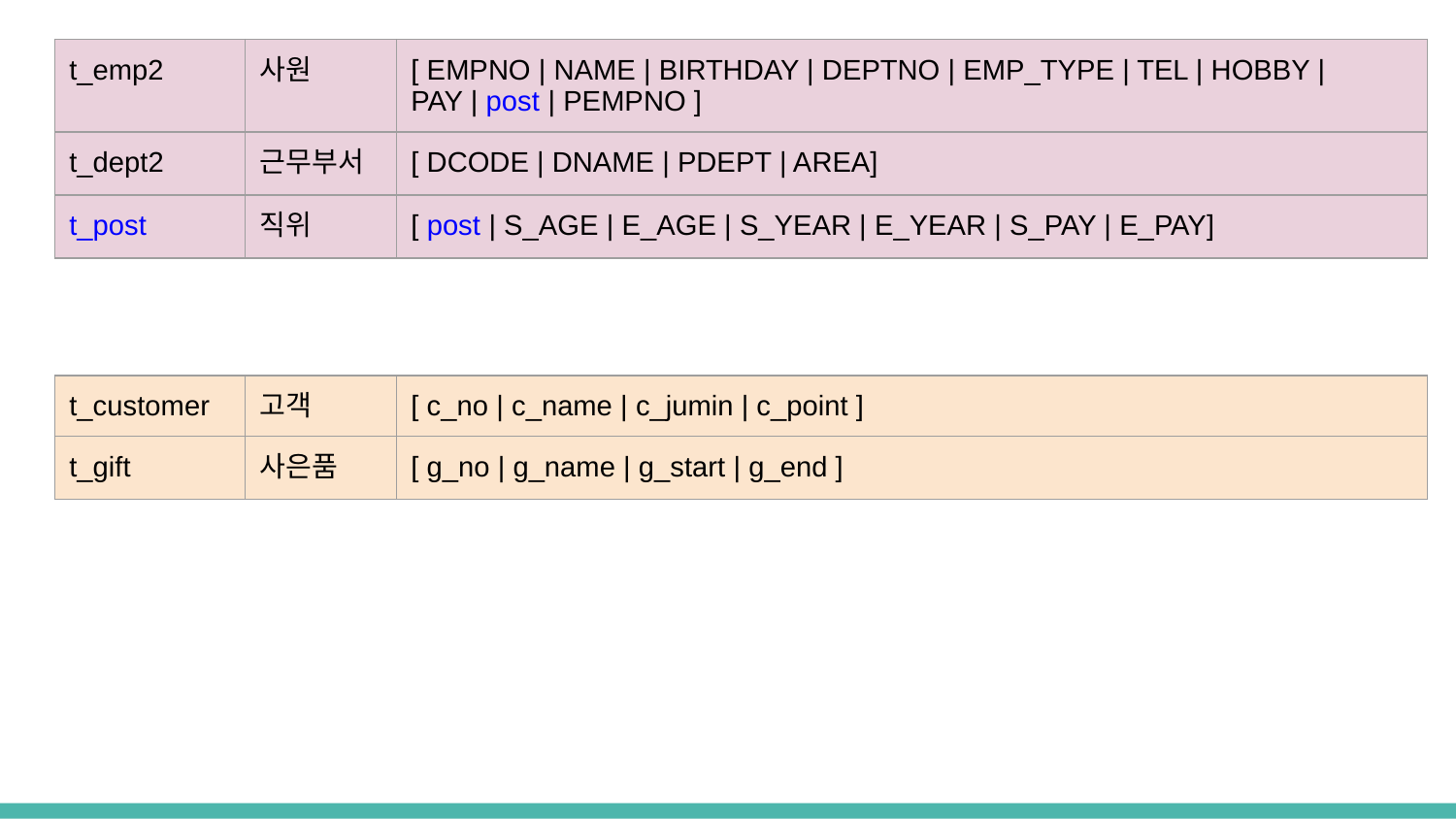

| t\_emp2 | 사원 | [ EMPNO | NAME | BIRTHDAY | DEPTNO | EMP\_TYPE | TEL | HOBBY | PAY | post | PEMPNO ] |
| --- | --- | --- |
| t\_dept2 | 근무부서 | [ DCODE | DNAME | PDEPT | AREA] |
| t\_post | 직위 | [ post | S\_AGE | E\_AGE | S\_YEAR | E\_YEAR | S\_PAY | E\_PAY] |
| t\_customer | 고객 | [ c\_no | c\_name | c\_jumin | c\_point ] |
| --- | --- | --- |
| t\_gift | 사은품 | [ g\_no | g\_name | g\_start | g\_end ] |